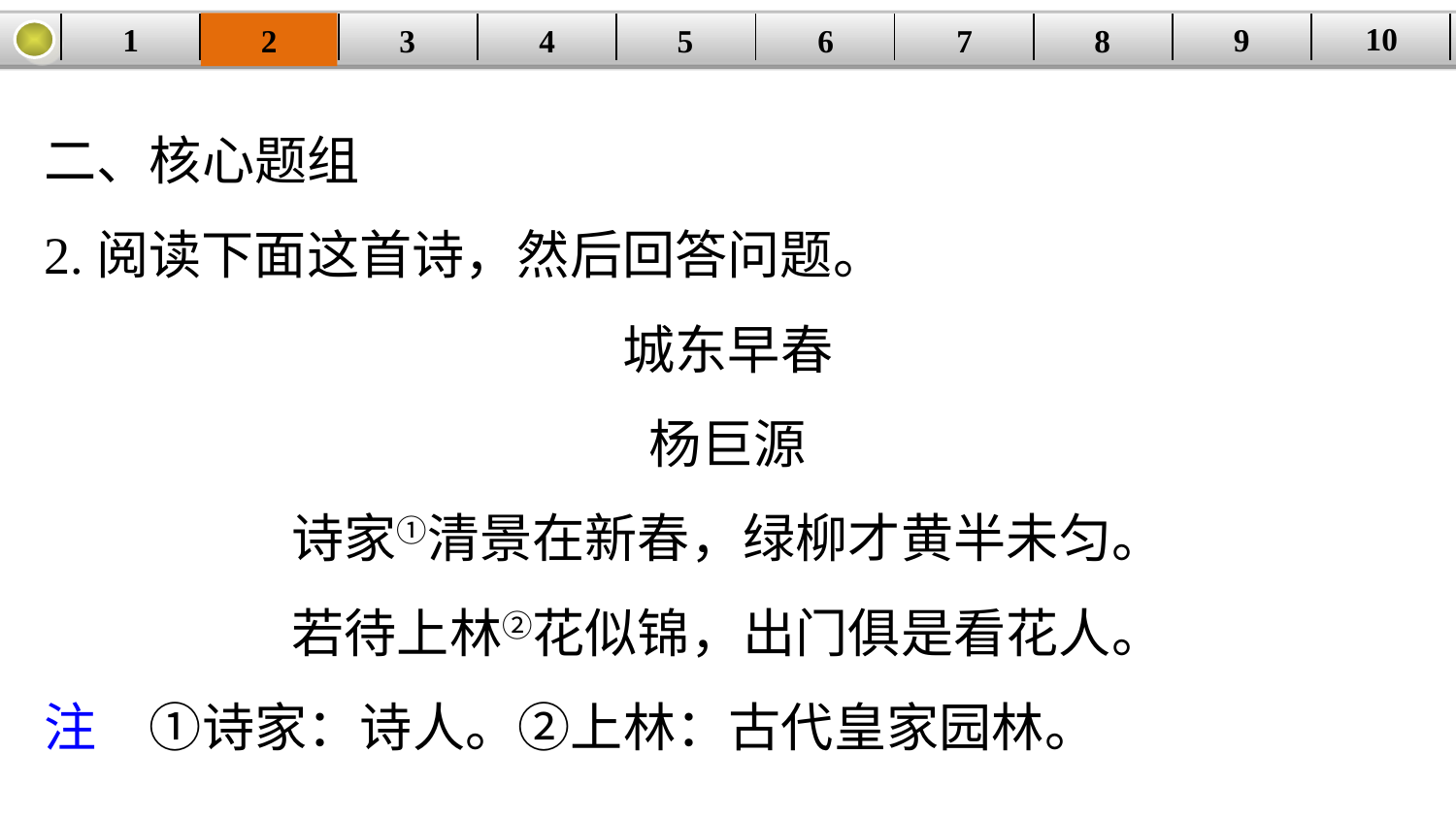

10

9
1
3
4
5
6
8
2
|  |  |  |  |  |  |  |  |  |  |
| --- | --- | --- | --- | --- | --- | --- | --- | --- | --- |
7

二、核心题组
2.阅读下面这首诗，然后回答问题。
城东早春
杨巨源
诗家①清景在新春，绿柳才黄半未匀。
若待上林②花似锦，出门俱是看花人。
注　①诗家：诗人。②上林：古代皇家园林。